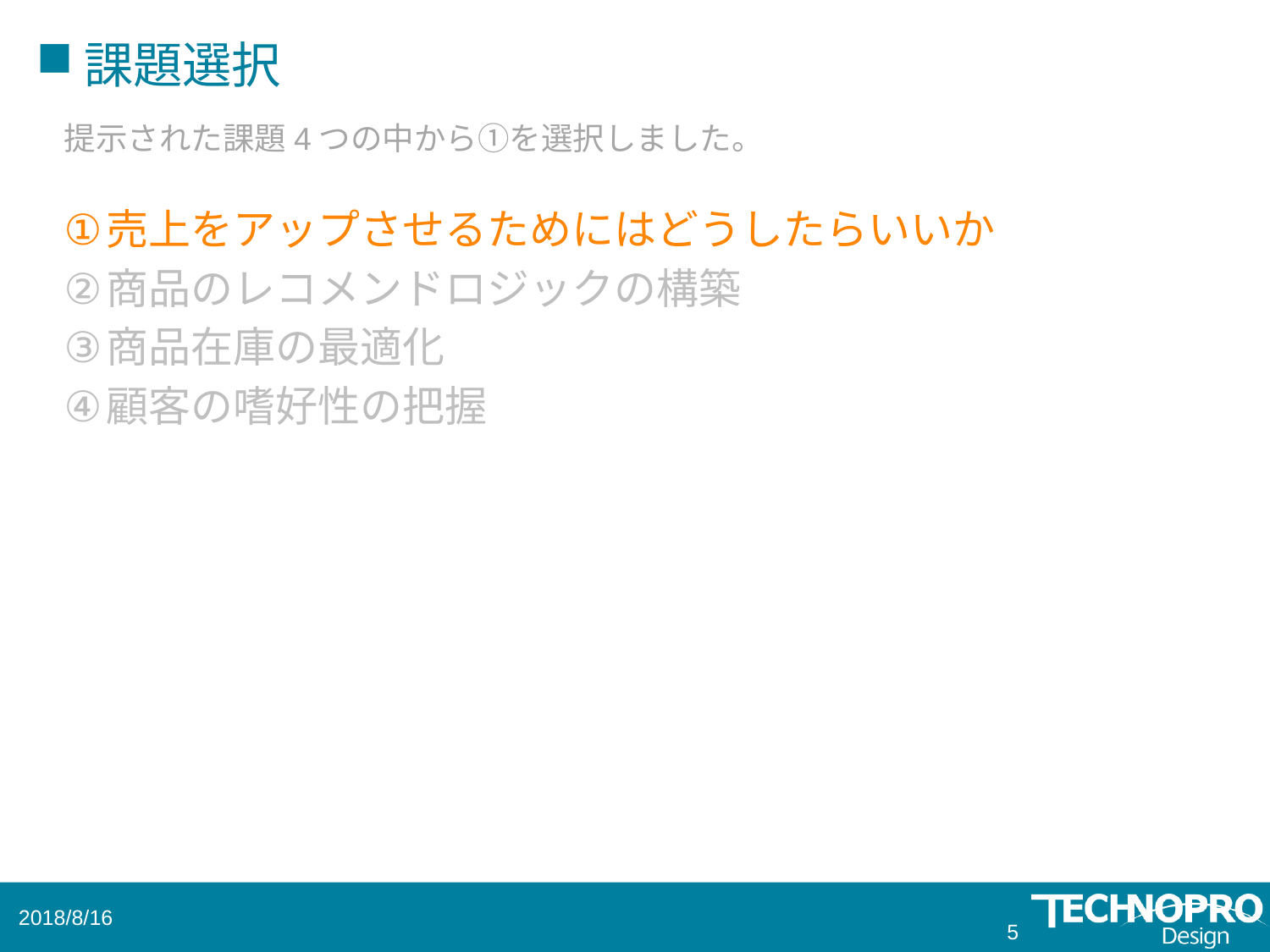

# 課題選択
提示された課題4つの中から①を選択しました。

売上をアップさせるためにはどうしたらいいか
商品のレコメンドロジックの構築
商品在庫の最適化
顧客の嗜好性の把握
2018/8/16
5